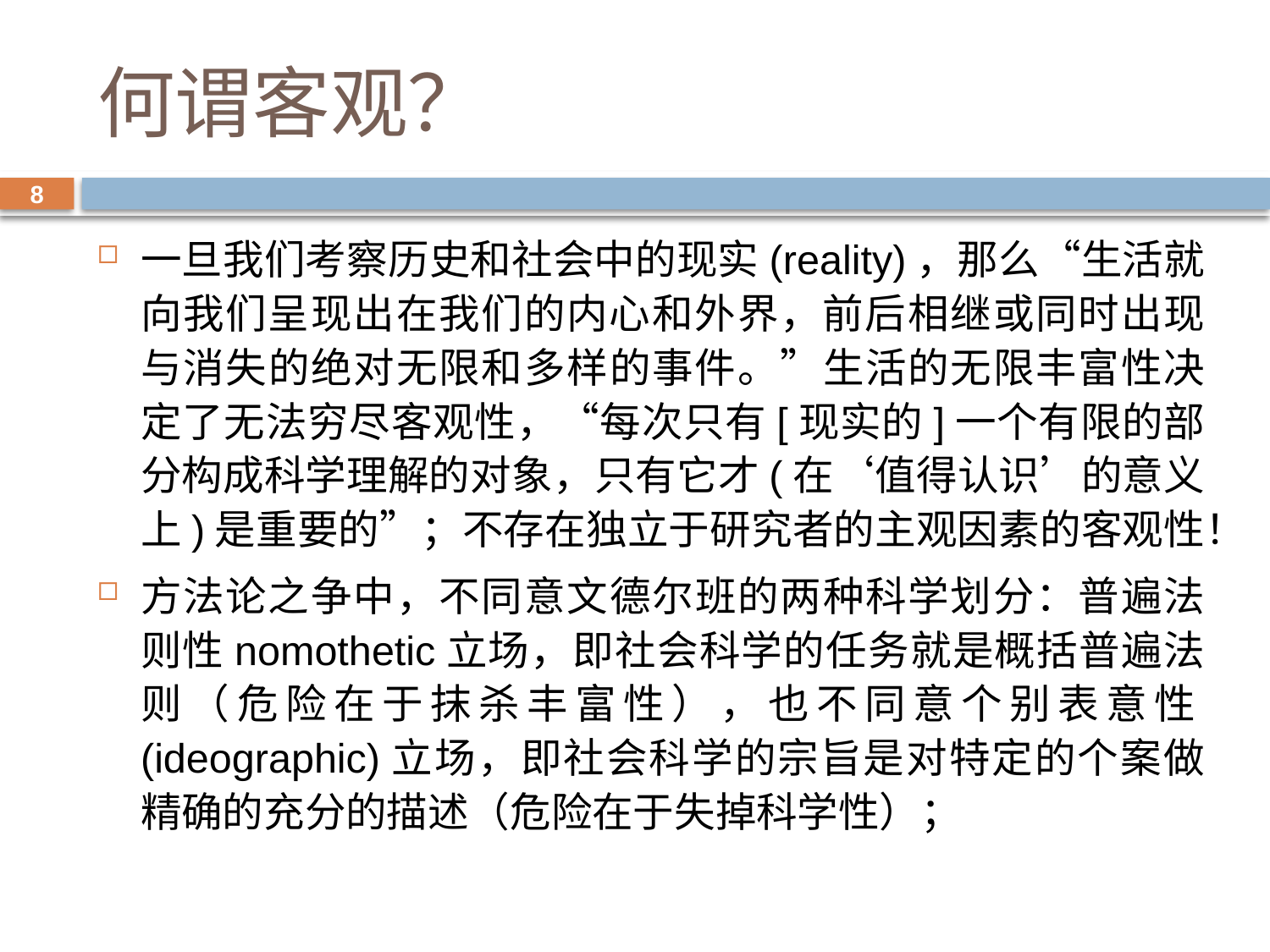

# 何谓客观？
8
一旦我们考察历史和社会中的现实(reality)，那么“生活就向我们呈现出在我们的内心和外界，前后相继或同时出现与消失的绝对无限和多样的事件。”生活的无限丰富性决定了无法穷尽客观性，“每次只有[现实的]一个有限的部分构成科学理解的对象，只有它才(在‘值得认识’的意义上)是重要的”；不存在独立于研究者的主观因素的客观性！
方法论之争中，不同意文德尔班的两种科学划分：普遍法则性nomothetic立场，即社会科学的任务就是概括普遍法则（危险在于抹杀丰富性），也不同意个别表意性(ideographic)立场，即社会科学的宗旨是对特定的个案做精确的充分的描述（危险在于失掉科学性）；